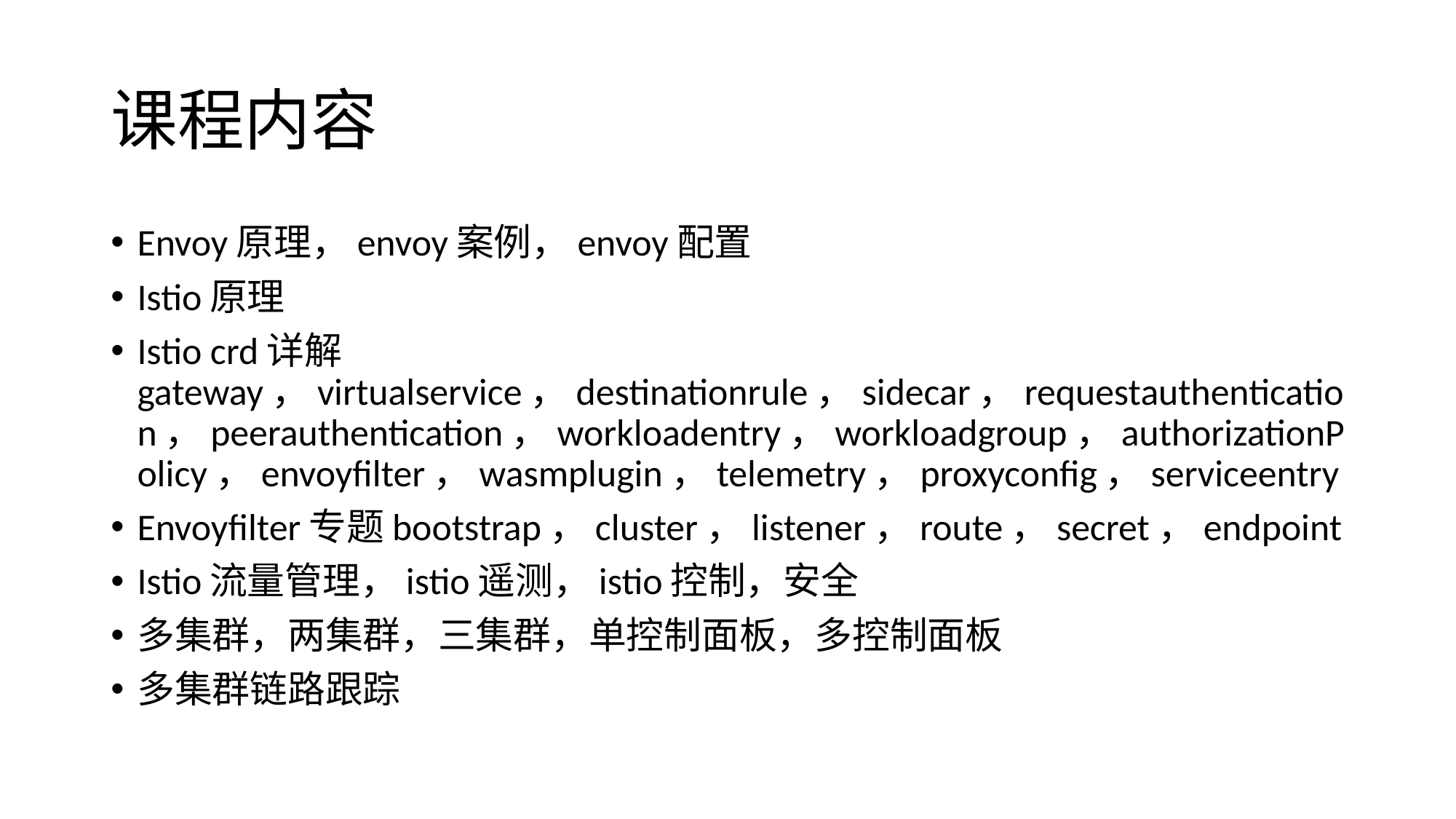

# 课程内容
Envoy原理，envoy案例，envoy配置
Istio原理
Istio crd详解 gateway，virtualservice，destinationrule，sidecar，requestauthentication，peerauthentication，workloadentry，workloadgroup，authorizationPolicy，envoyfilter，wasmplugin，telemetry，proxyconfig，serviceentry
Envoyfilter专题bootstrap，cluster，listener，route，secret，endpoint
Istio流量管理，istio遥测，istio控制，安全
多集群，两集群，三集群，单控制面板，多控制面板
多集群链路跟踪